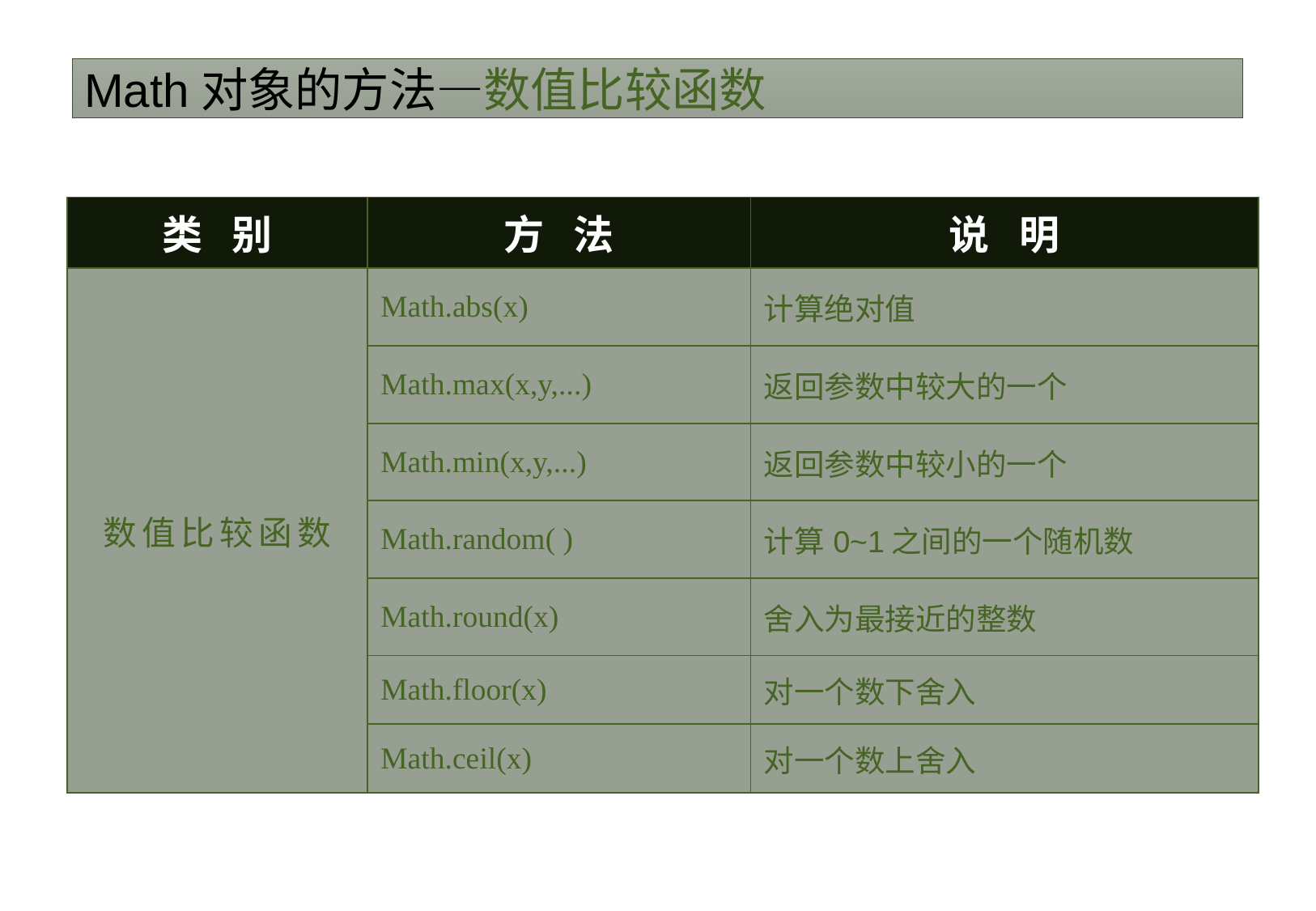

# Math对象的方法—数值比较函数

| 类 别 | 方 法 | 说 明 |
| --- | --- | --- |
| 数值比较函数 | Math.abs(x) | 计算绝对值 |
|  | Math.max(x,y,...) | 返回参数中较大的一个 |
|  | Math.min(x,y,...) | 返回参数中较小的一个 |
|  | Math.random( ) | 计算0~1之间的一个随机数 |
|  | Math.round(x) | 舍入为最接近的整数 |
|  | Math.floor(x) | 对一个数下舍入 |
|  | Math.ceil(x) | 对一个数上舍入 |